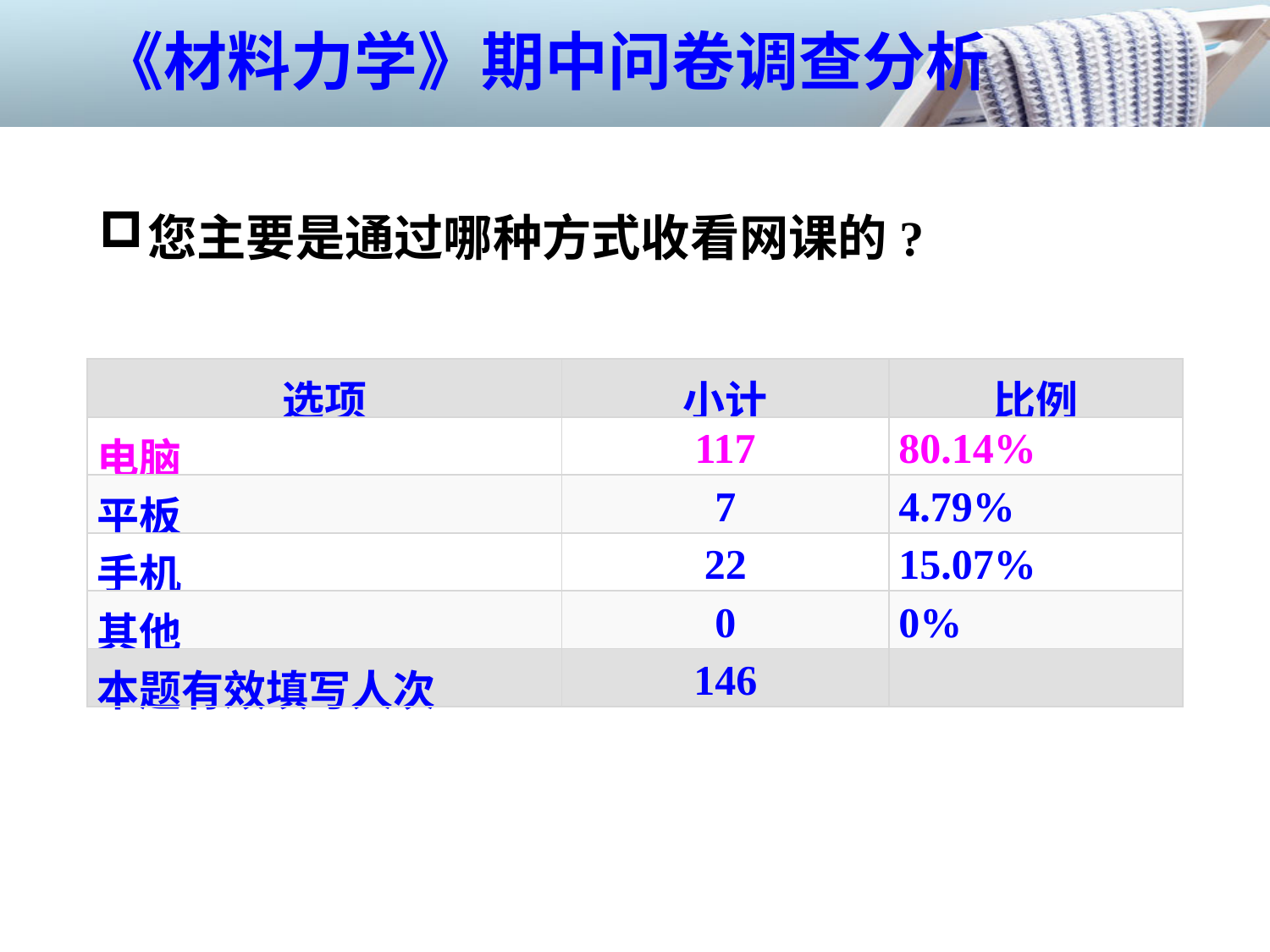

《材料力学》期中问卷调查分析
您主要是通过哪种方式收看网课的?
| 选项 | 小计 | 比例 |
| --- | --- | --- |
| 电脑 | 117 | 80.14% |
| 平板 | 7 | 4.79% |
| 手机 | 22 | 15.07% |
| 其他 | 0 | 0% |
| 本题有效填写人次 | 146 |  |